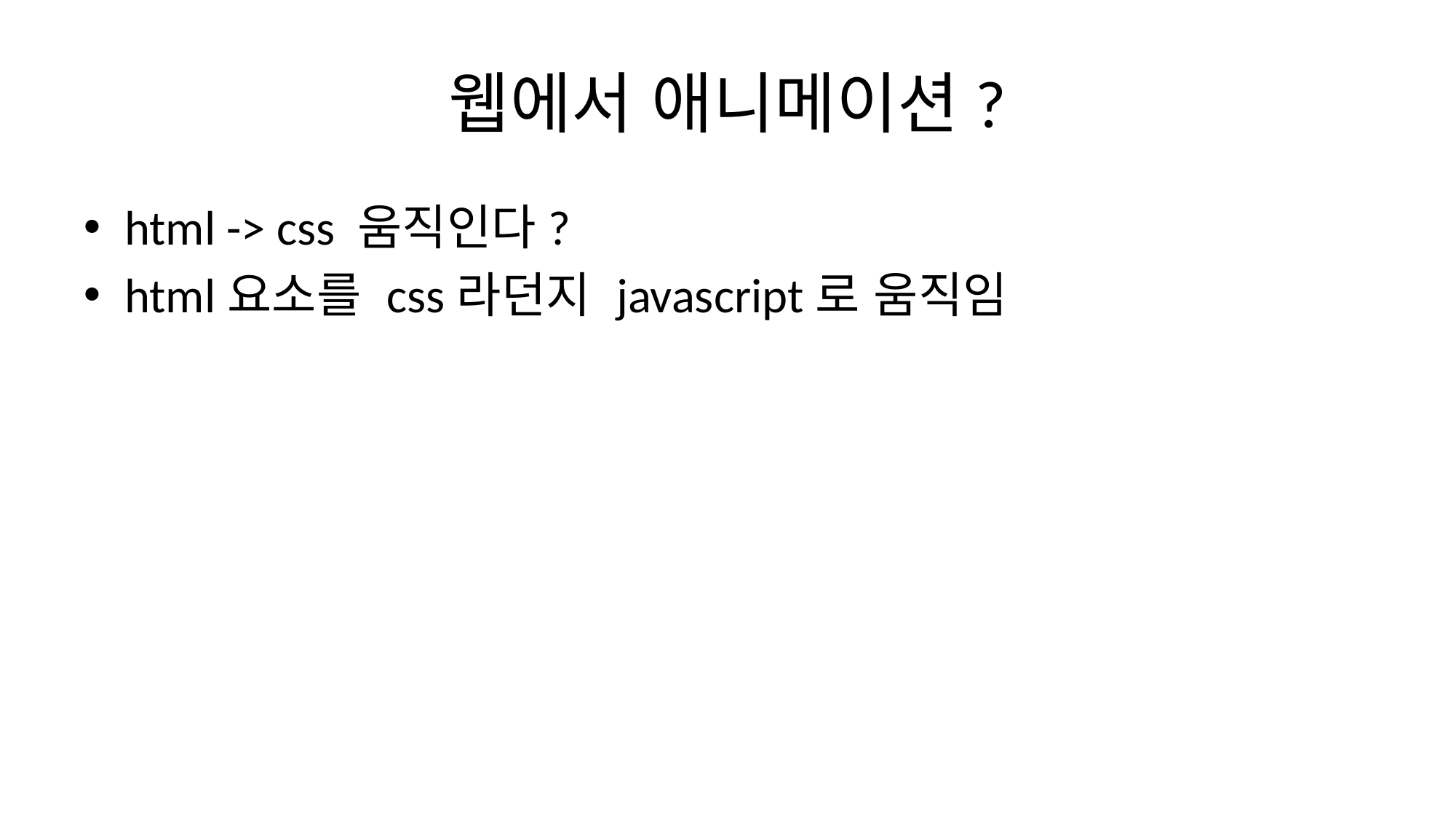

# 웹에서 애니메이션?
html -> css 움직인다?
html요소를 css라던지 javascript로 움직임